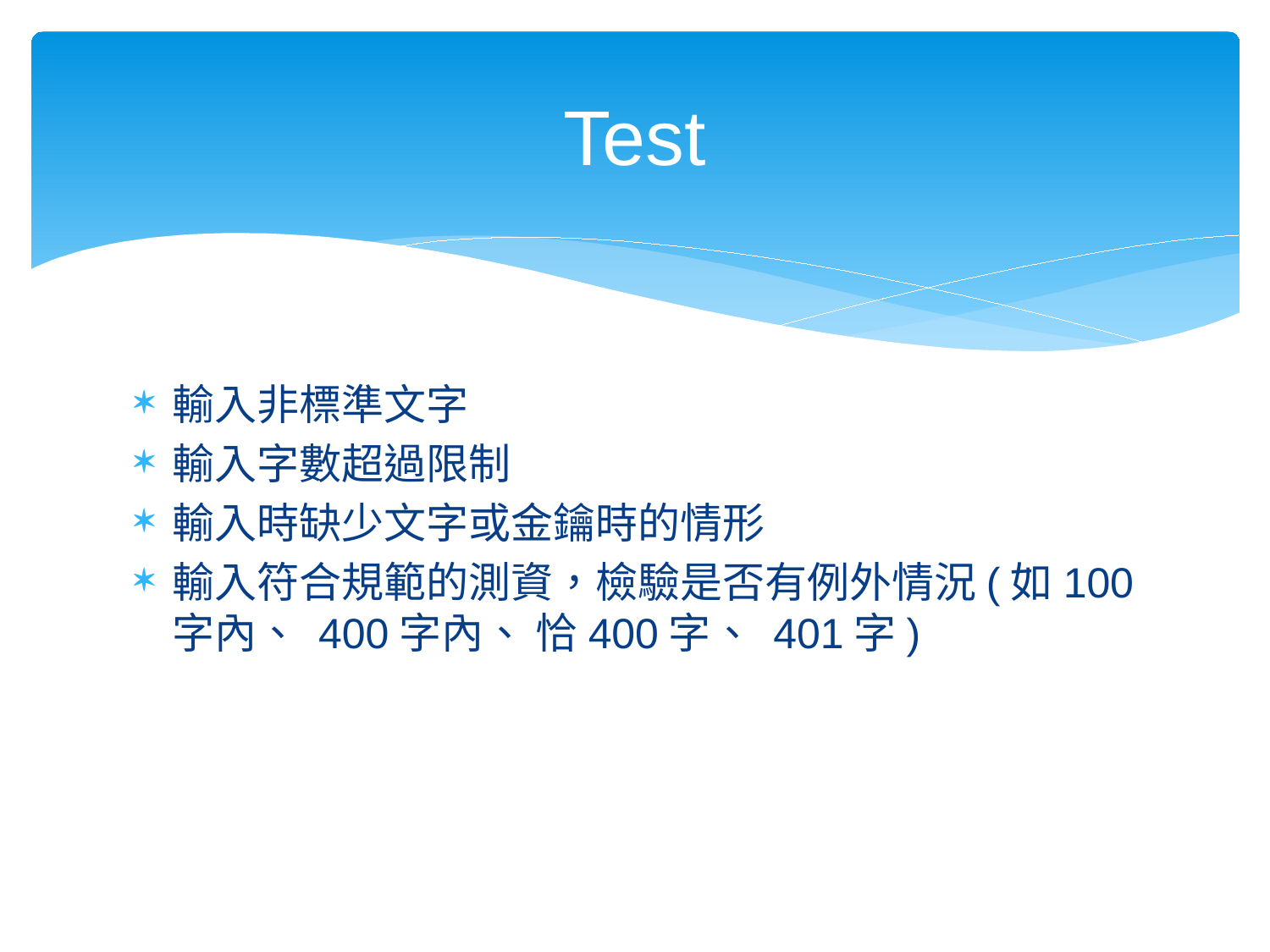

# Test
輸入非標準文字
輸入字數超過限制
輸入時缺少文字或金鑰時的情形
輸入符合規範的測資，檢驗是否有例外情況(如100字內、 400字內、 恰400字、 401字)